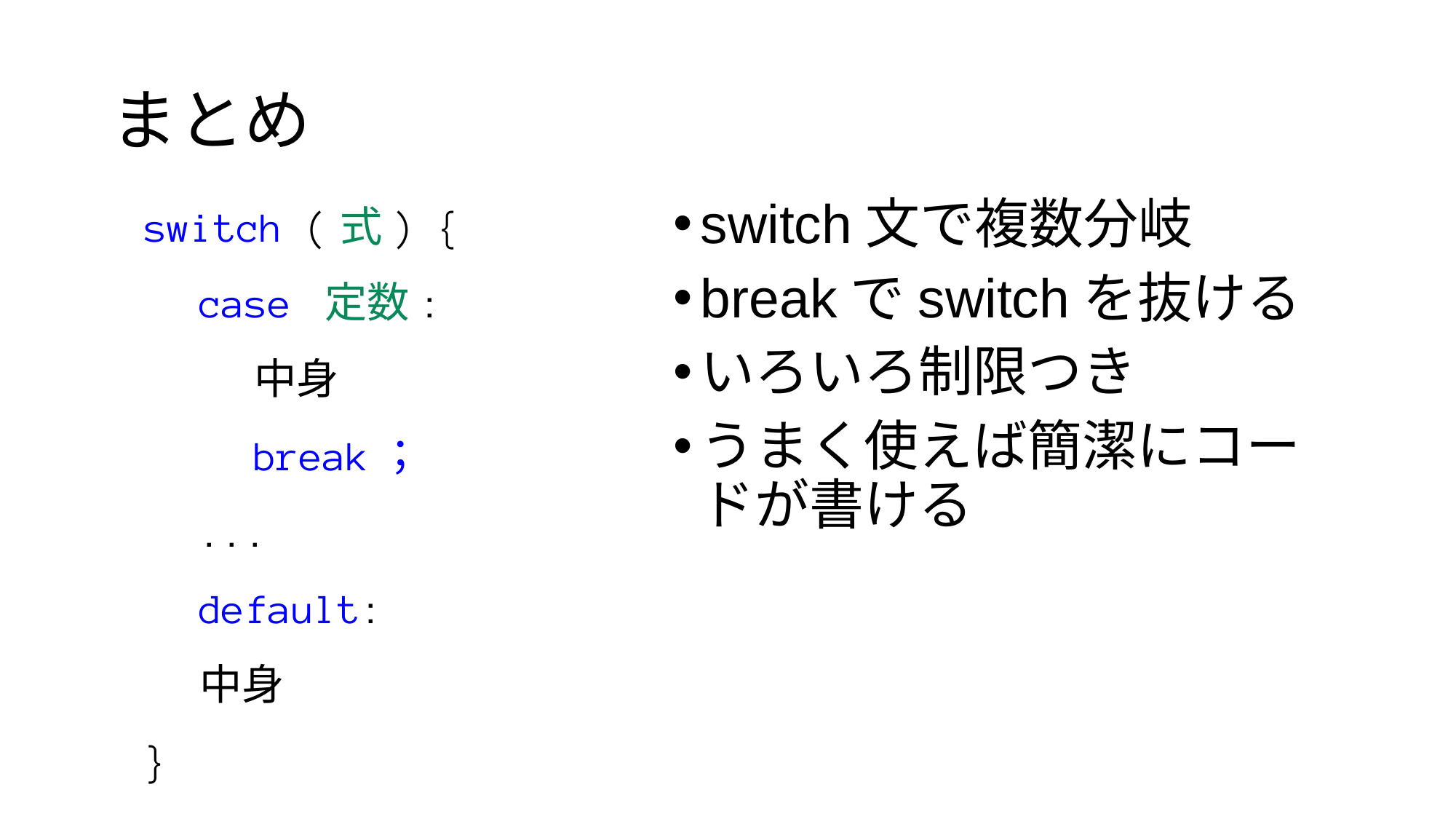

# まとめ
switch (式) {
case 定数:
中身
break；
...
default:
中身
}
switch文で複数分岐
breakでswitchを抜ける
いろいろ制限つき
うまく使えば簡潔にコードが書ける